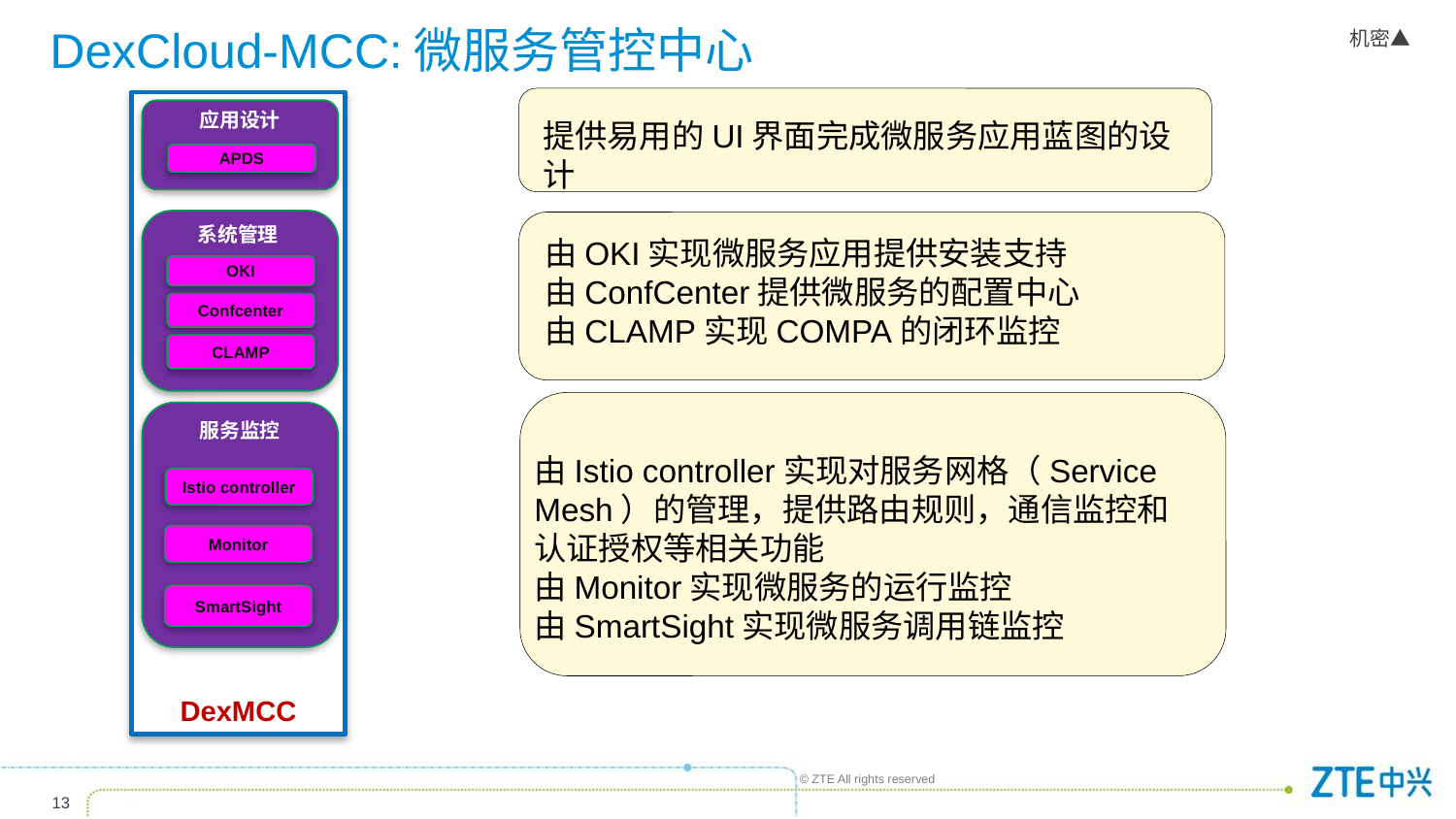

# DexCloud-MCC:微服务管控中心

DexMCC
应用设计
APDS
提供易用的UI界面完成微服务应用蓝图的设计
系统管理
OKI
Confcenter
CLAMP

由OKI实现微服务应用提供安装支持
由ConfCenter提供微服务的配置中心
由CLAMP实现COMPA的闭环监控

服务监控
SmartSight
Monitor
由Istio controller实现对服务网格（Service Mesh）的管理，提供路由规则，通信监控和认证授权等相关功能
由Monitor实现微服务的运行监控
由SmartSight实现微服务调用链监控
Istio controller